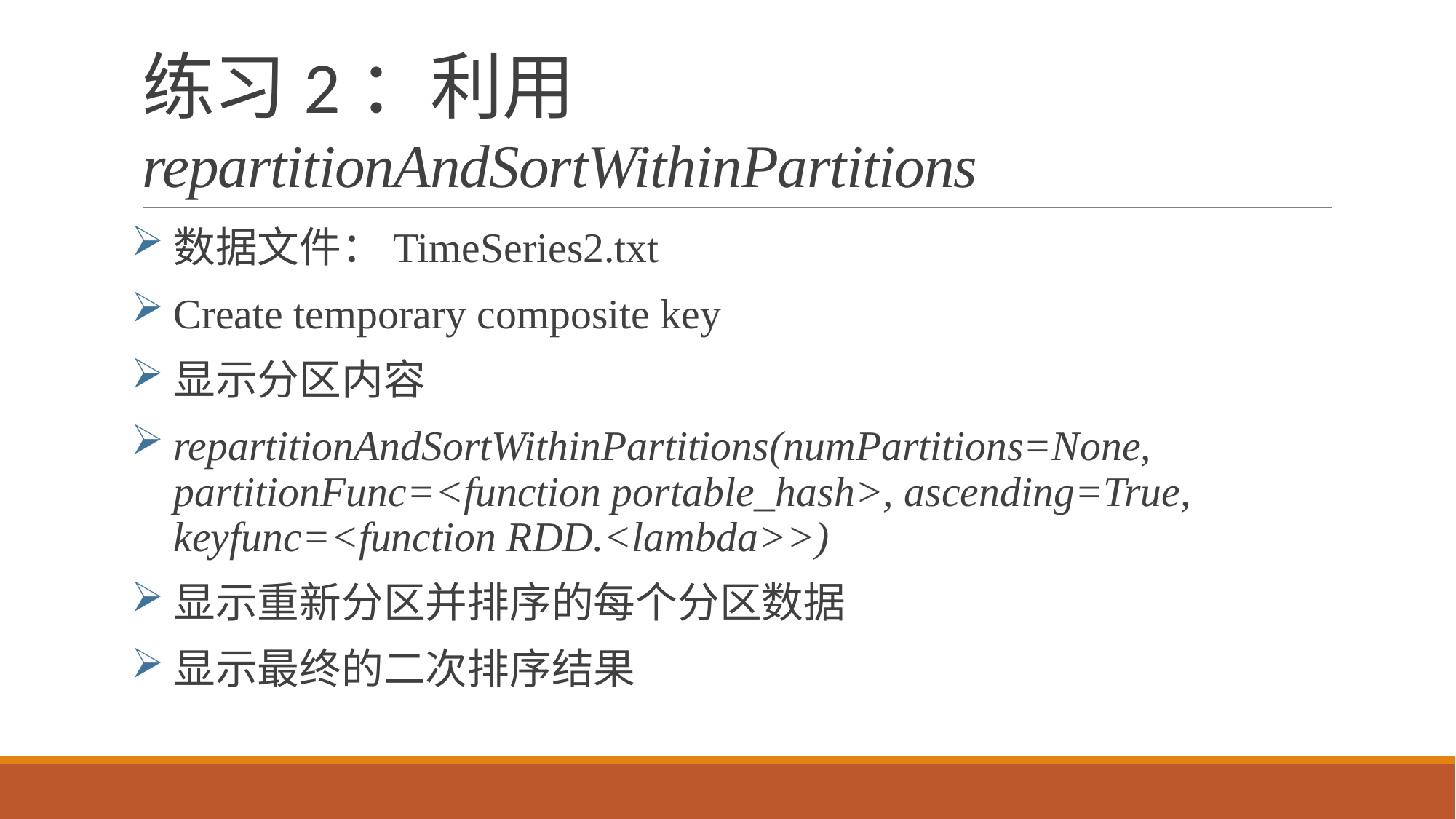

# 练习2：利用repartitionAndSortWithinPartitions
数据文件：TimeSeries2.txt
Create temporary composite key
显示分区内容
repartitionAndSortWithinPartitions(numPartitions=None, partitionFunc=<function portable_hash>, ascending=True, keyfunc=<function RDD.<lambda>>)
显示重新分区并排序的每个分区数据
显示最终的二次排序结果